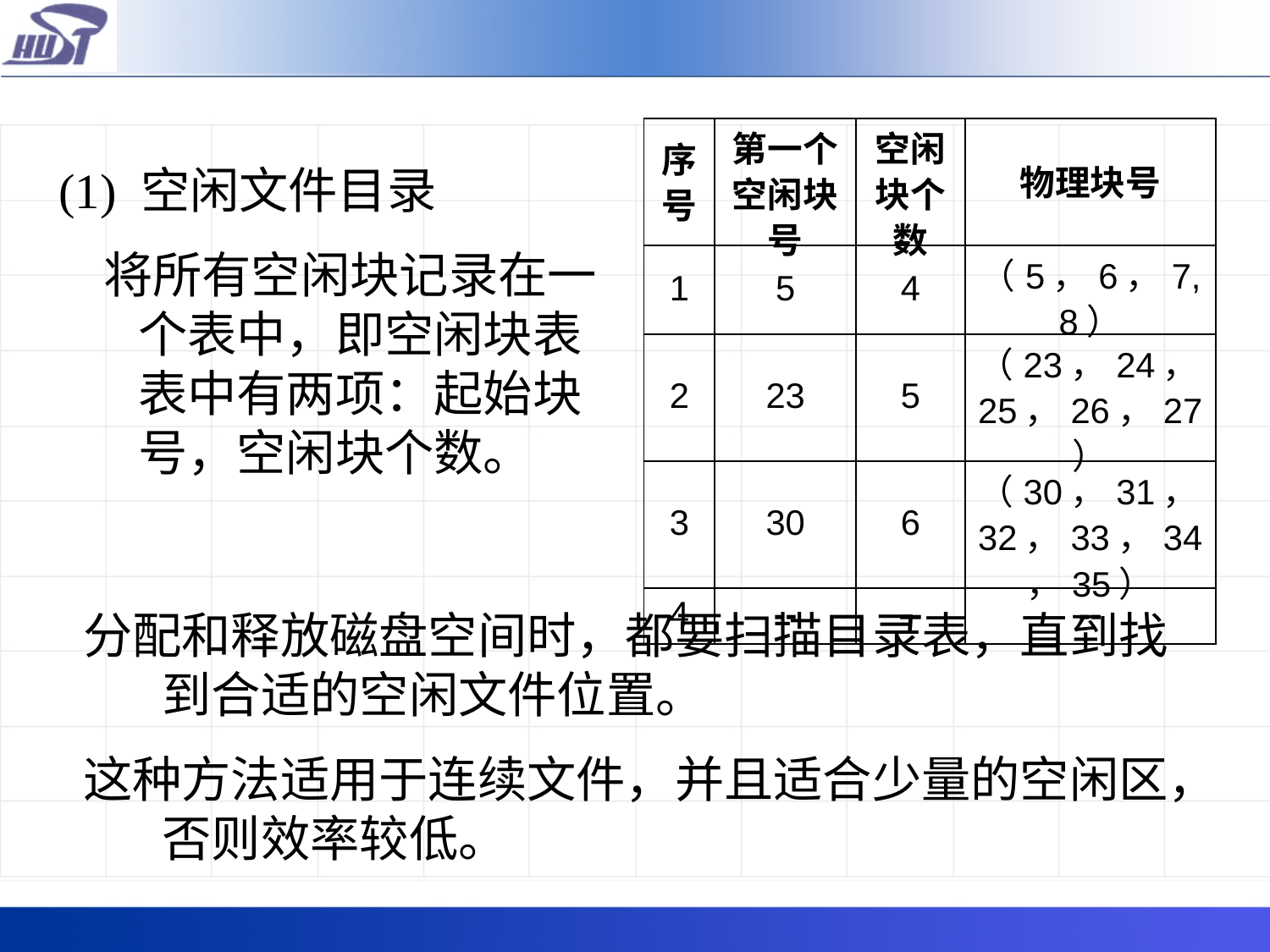

| 序号 | 第一个空闲块号 | 空闲块个数 | 物理块号 |
| --- | --- | --- | --- |
| 1 | 5 | 4 | （5，6，7,8） |
| 2 | 23 | 5 | （23，24，25，26，27） |
| 3 | 30 | 6 | （30，31，32，33，34，35） |
| 4 | -- | -- | -- |
(1) 空闲文件目录
   将所有空闲块记录在一个表中，即空闲块表表中有两项：起始块号，空闲块个数。
分配和释放磁盘空间时，都要扫描目录表，直到找到合适的空闲文件位置。
这种方法适用于连续文件，并且适合少量的空闲区，否则效率较低。